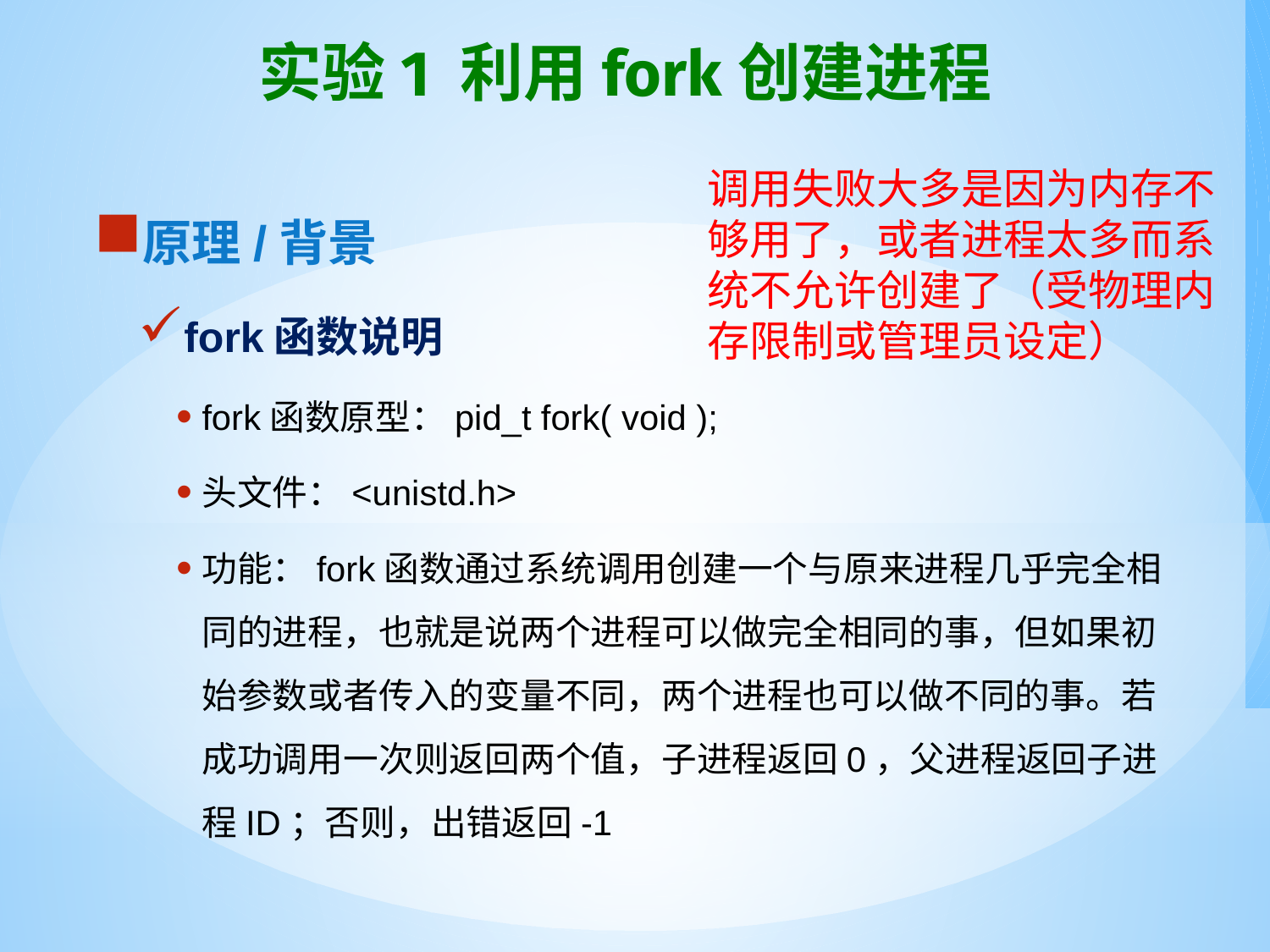

# 实验1 利用fork创建进程
调用失败大多是因为内存不够用了，或者进程太多而系统不允许创建了（受物理内存限制或管理员设定）
原理/背景
fork函数说明
fork函数原型：pid_t fork( void );
头文件：<unistd.h>
功能：fork函数通过系统调用创建一个与原来进程几乎完全相同的进程，也就是说两个进程可以做完全相同的事，但如果初始参数或者传入的变量不同，两个进程也可以做不同的事。若成功调用一次则返回两个值，子进程返回0，父进程返回子进程ID；否则，出错返回-1